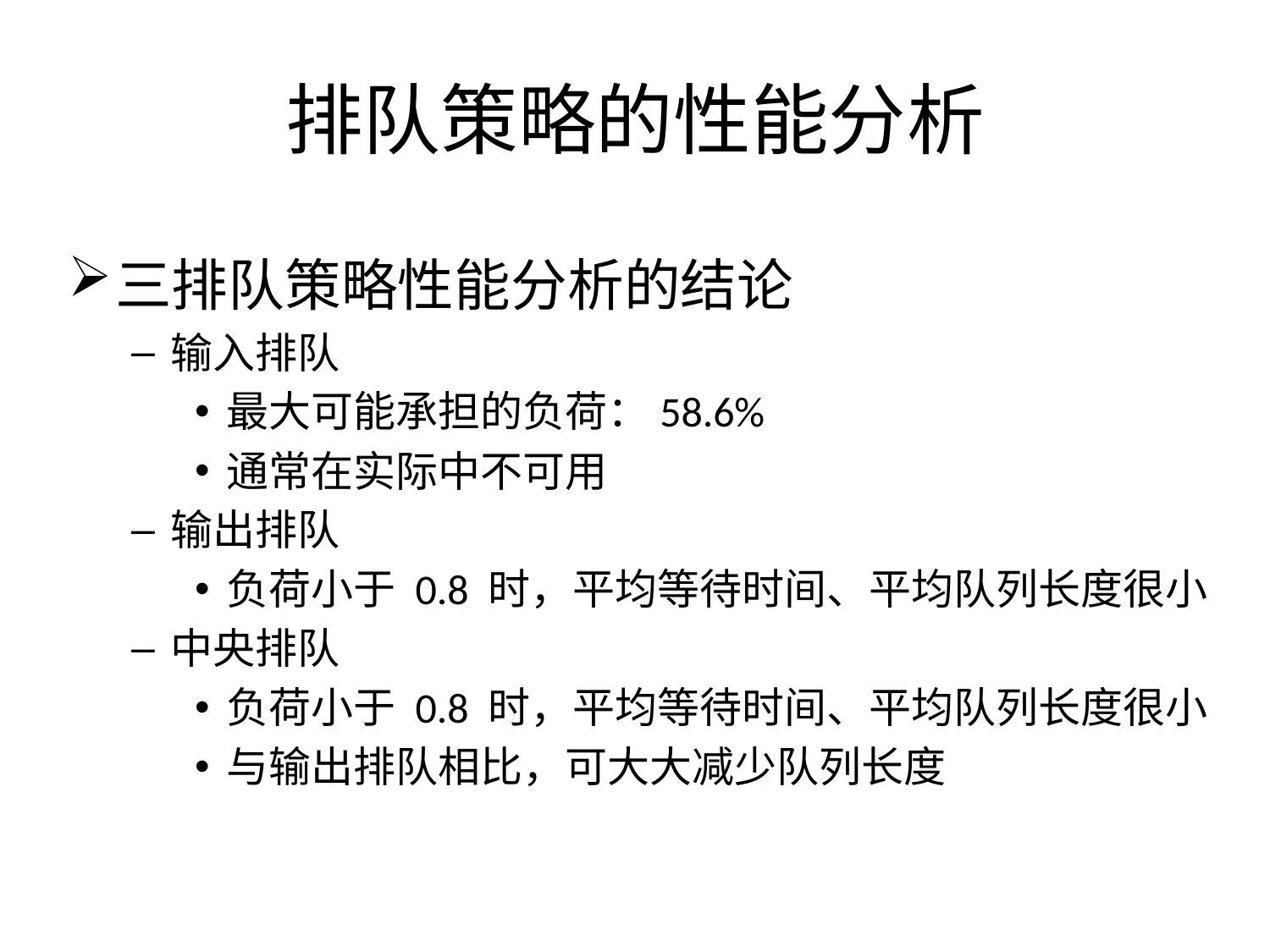

# 排队策略的性能分析
三排队策略性能分析的结论
输入排队
最大可能承担的负荷：58.6%
通常在实际中不可用
输出排队
负荷小于 0.8 时，平均等待时间、平均队列长度很小
中央排队
负荷小于 0.8 时，平均等待时间、平均队列长度很小
与输出排队相比，可大大减少队列长度